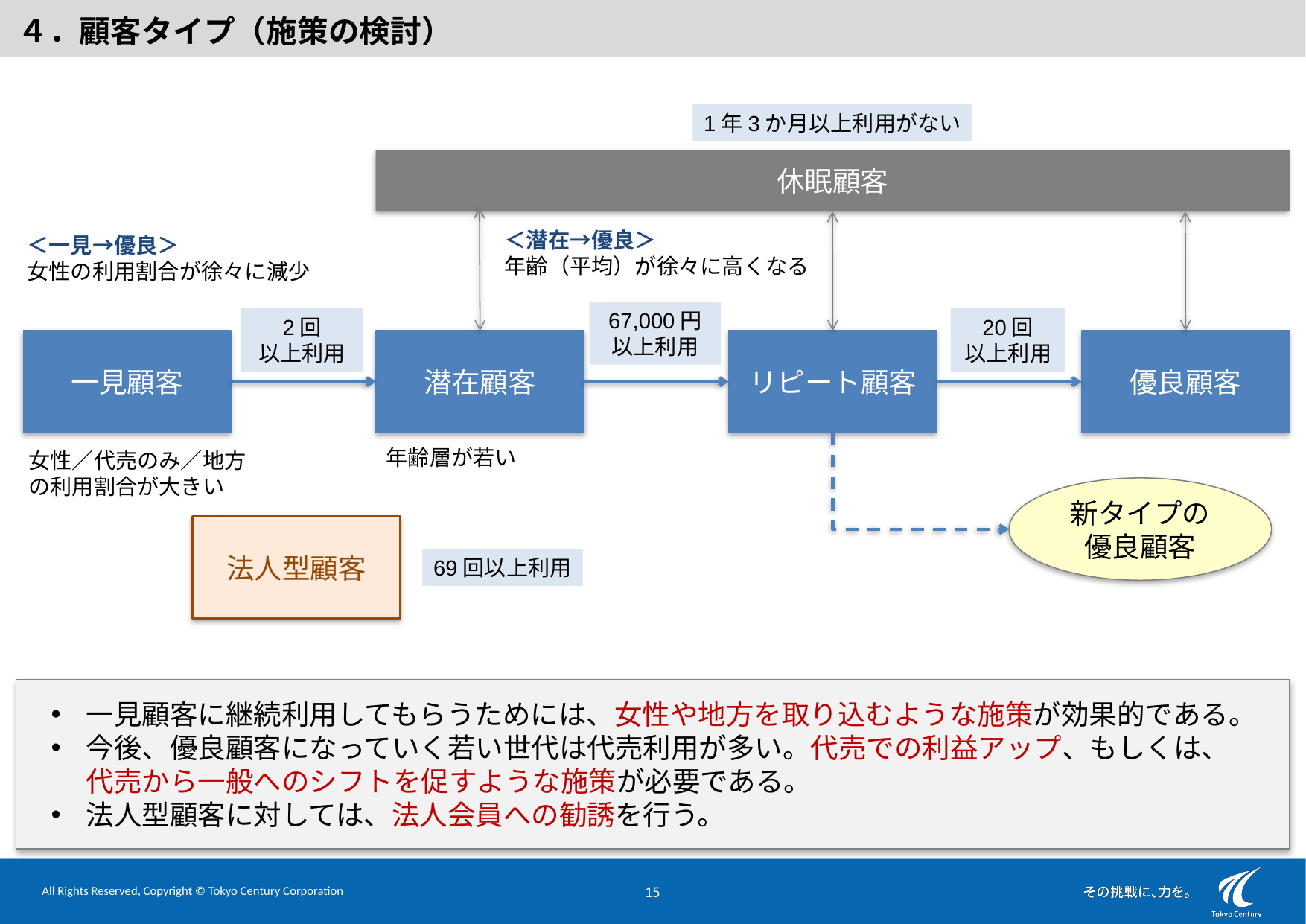

４．顧客タイプ（施策の検討）
1年3か月以上利用がない
休眠顧客
＜潜在→優良＞
年齢（平均）が徐々に高くなる
＜一見→優良＞
女性の利用割合が徐々に減少
67,000円以上利用
2回
以上利用
20回
以上利用
一見顧客
潜在顧客
リピート顧客
優良顧客
年齢層が若い
女性／代売のみ／地方の利用割合が大きい
新タイプの
優良顧客
法人型顧客
69回以上利用
一見顧客に継続利用してもらうためには、女性や地方を取り込むような施策が効果的である。
今後、優良顧客になっていく若い世代は代売利用が多い。代売での利益アップ、もしくは、代売から一般へのシフトを促すような施策が必要である。
法人型顧客に対しては、法人会員への勧誘を行う。